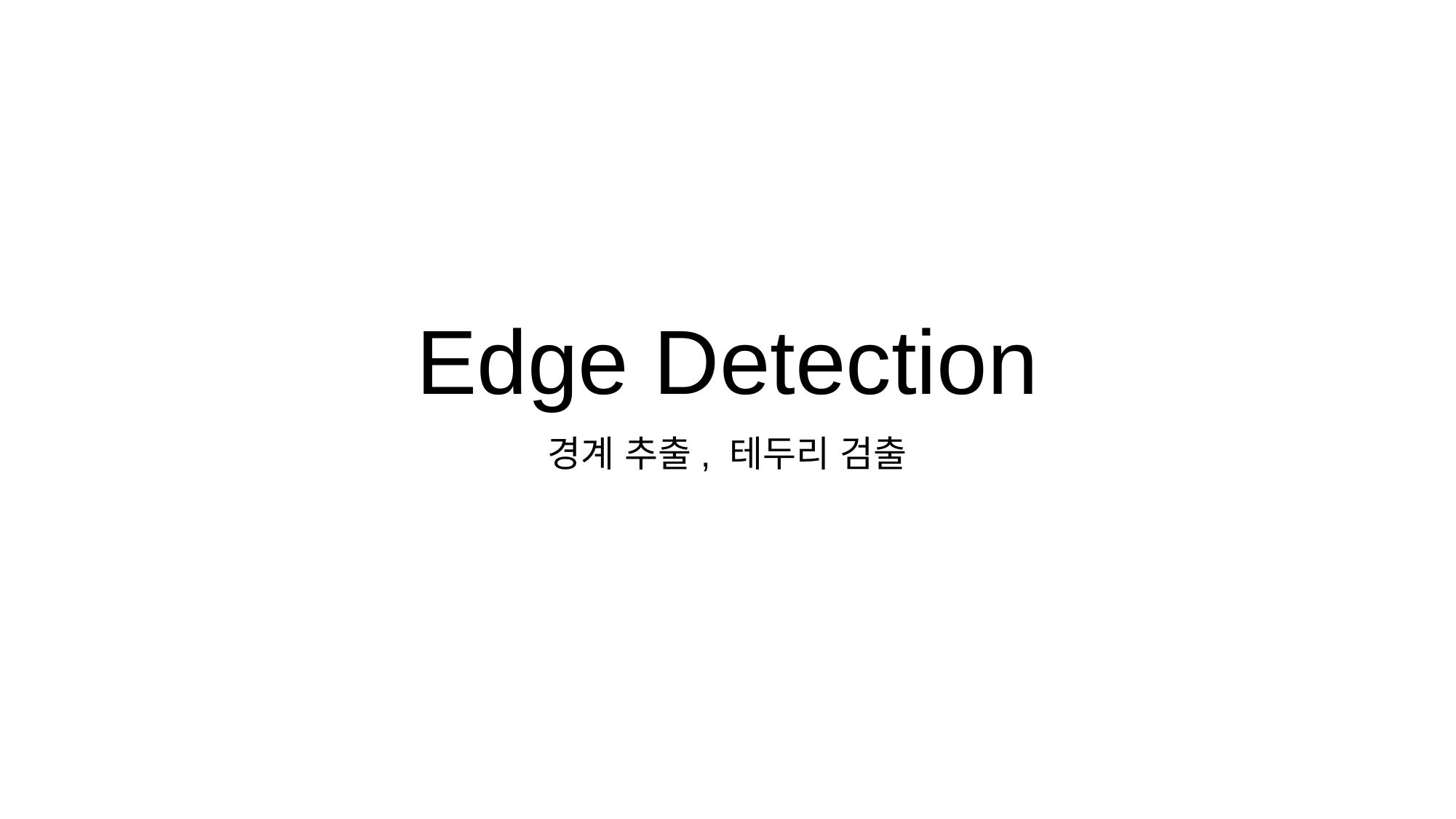

# Edge Detection
경계 추출, 테두리 검출